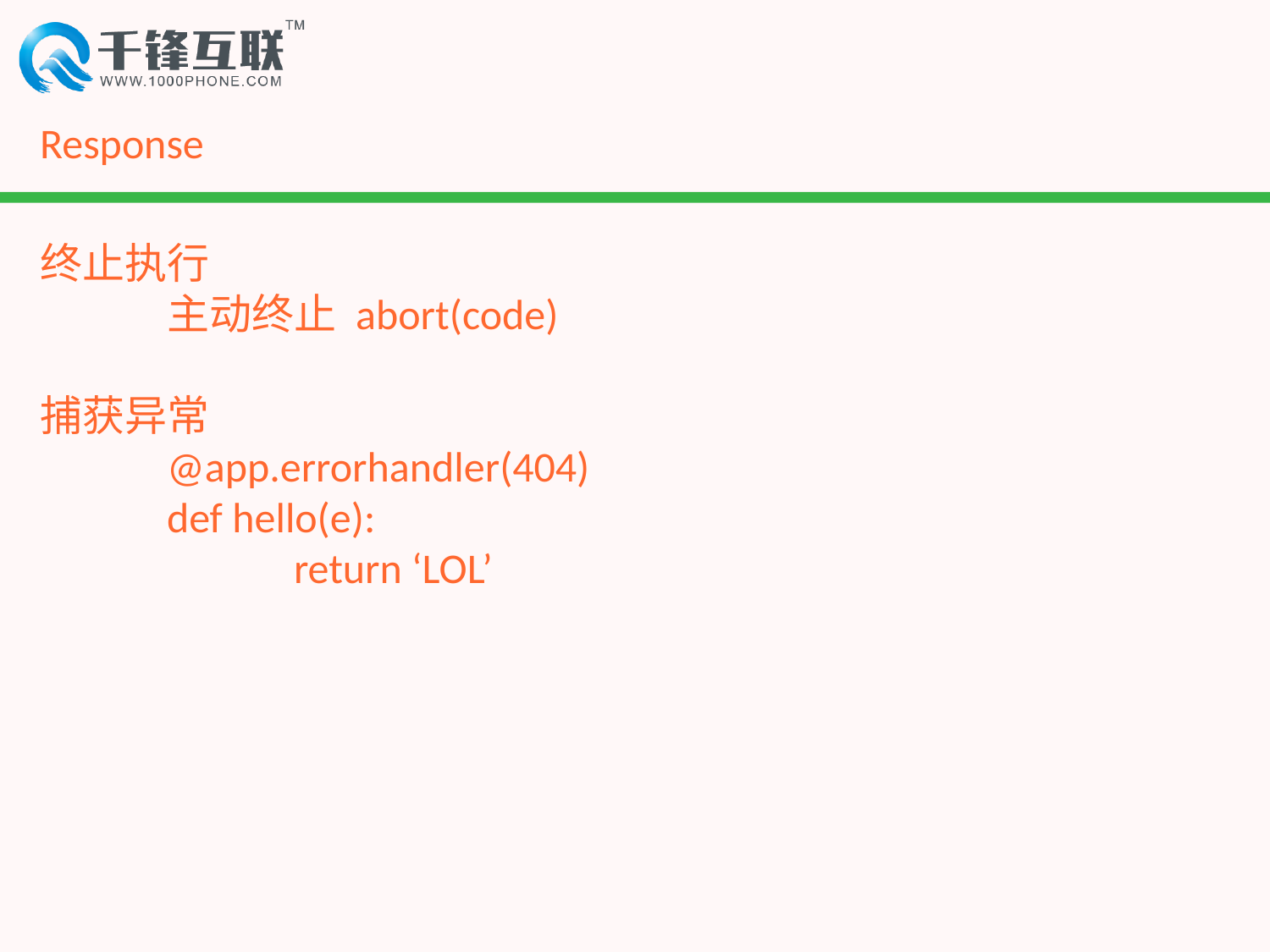

# Response
终止执行
	主动终止 abort(code)

捕获异常
	@app.errorhandler(404)
	def hello(e):
		return ‘LOL’